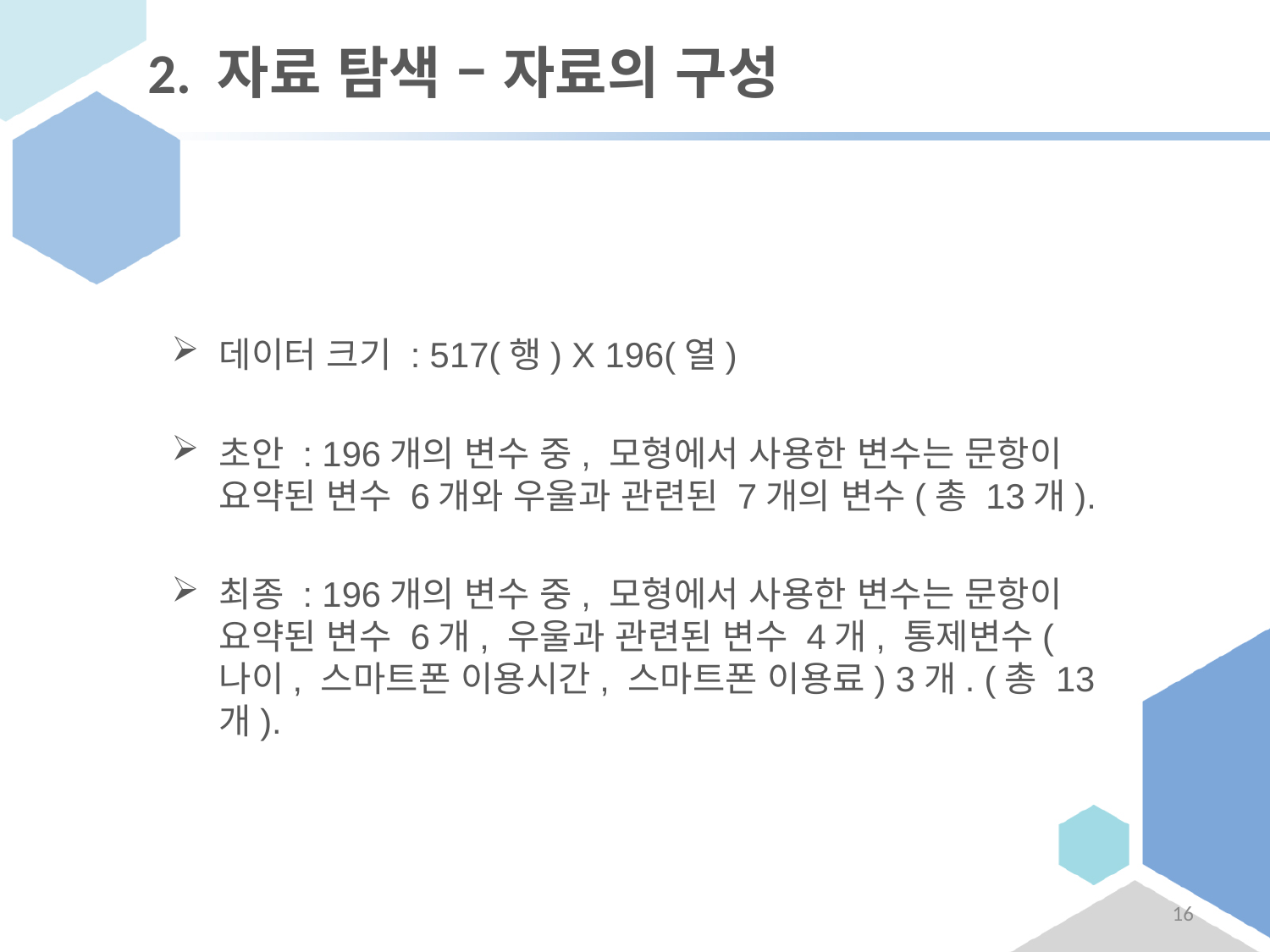

# 2. 자료 탐색 – 자료의 구성
데이터 크기 : 517(행) X 196(열)

초안 : 196개의 변수 중, 모형에서 사용한 변수는 문항이 요약된 변수 6개와 우울과 관련된 7개의 변수(총 13개).

최종 : 196개의 변수 중, 모형에서 사용한 변수는 문항이 요약된 변수 6개, 우울과 관련된 변수 4개, 통제변수(나이, 스마트폰 이용시간, 스마트폰 이용료) 3개. (총 13개).
16